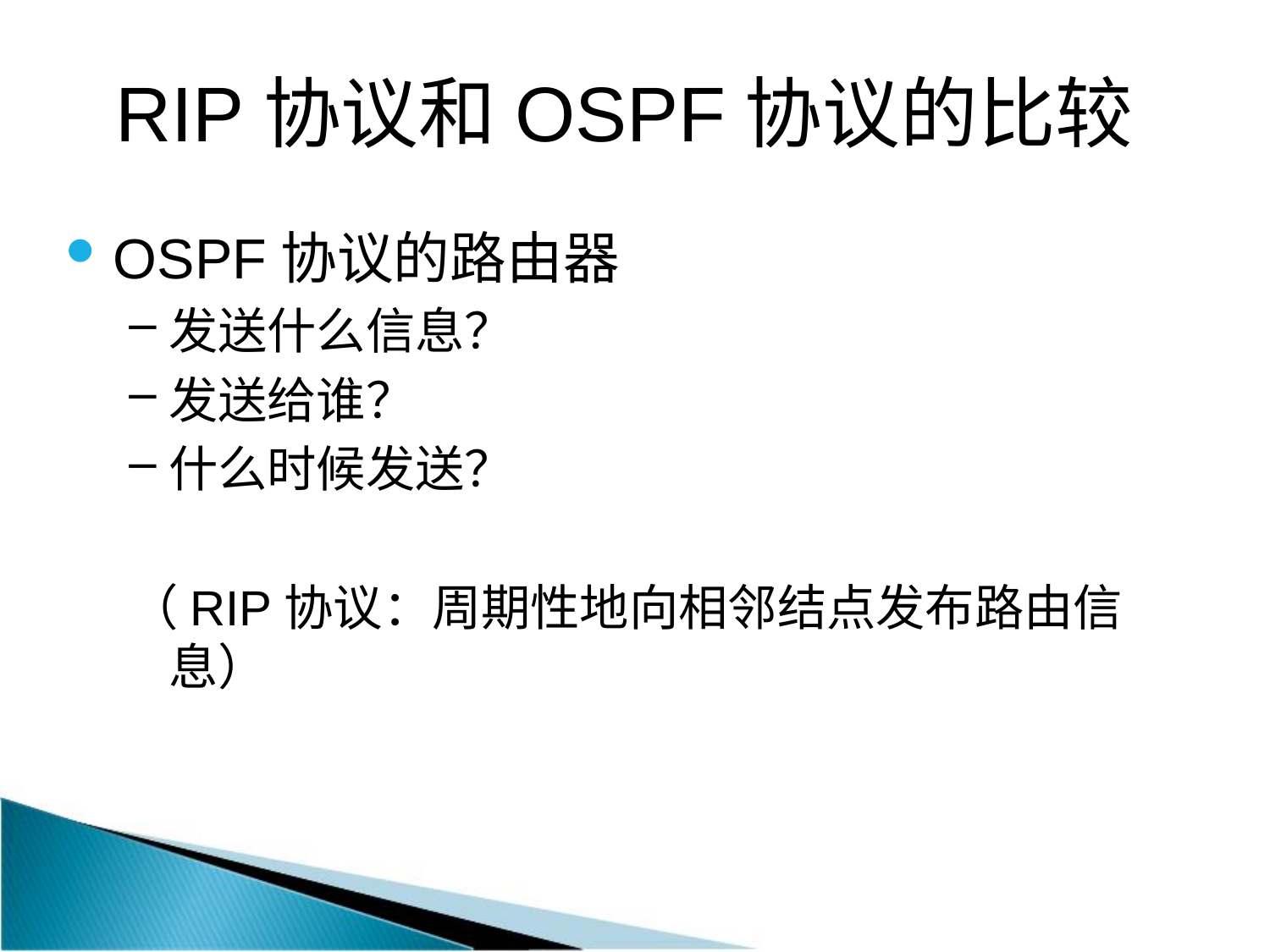

# RIP协议和OSPF协议的比较
OSPF协议的路由器
发送什么信息？
发送给谁？
什么时候发送？

（RIP协议：周期性地向相邻结点发布路由信息）